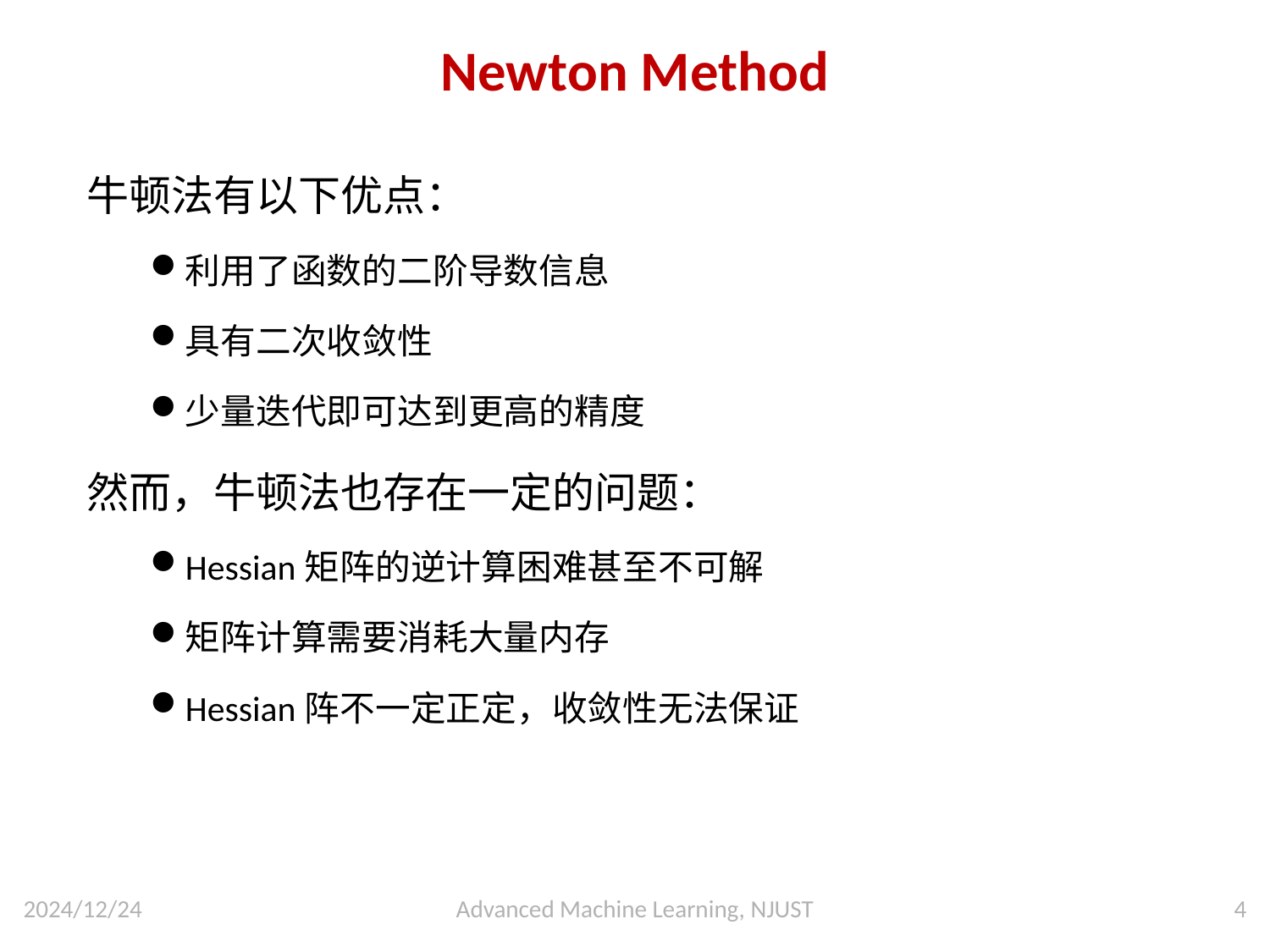

# Newton Method
牛顿法有以下优点：
利用了函数的二阶导数信息
具有二次收敛性
少量迭代即可达到更高的精度
然而，牛顿法也存在一定的问题：
Hessian矩阵的逆计算困难甚至不可解
矩阵计算需要消耗大量内存
Hessian阵不一定正定，收敛性无法保证

2024/12/24
Advanced Machine Learning, NJUST
4